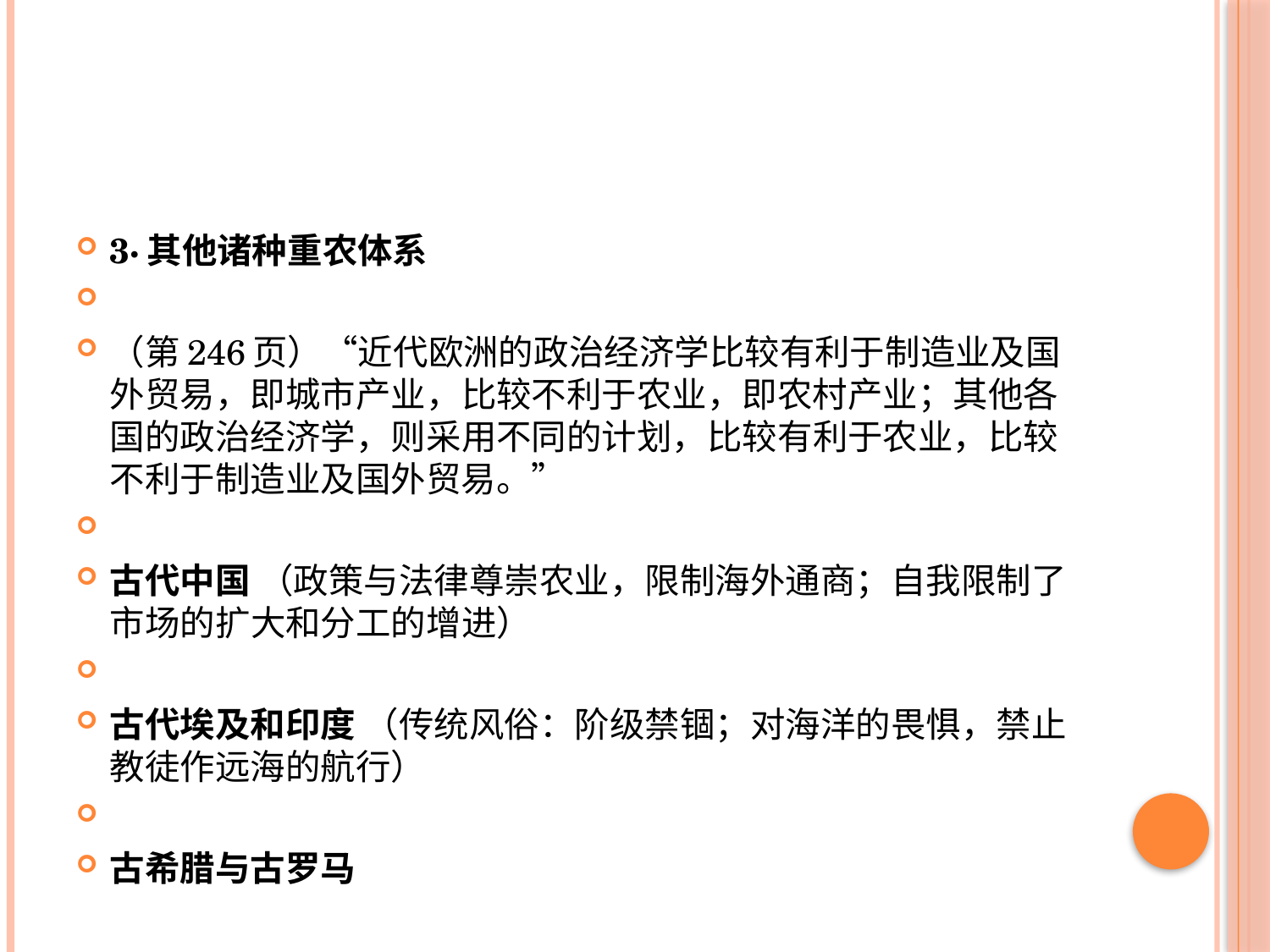

#
3·其他诸种重农体系

（第246页）“近代欧洲的政治经济学比较有利于制造业及国外贸易，即城市产业，比较不利于农业，即农村产业；其他各国的政治经济学，则采用不同的计划，比较有利于农业，比较不利于制造业及国外贸易。”

古代中国 （政策与法律尊崇农业，限制海外通商；自我限制了市场的扩大和分工的增进）

古代埃及和印度 （传统风俗：阶级禁锢；对海洋的畏惧，禁止教徒作远海的航行）

古希腊与古罗马